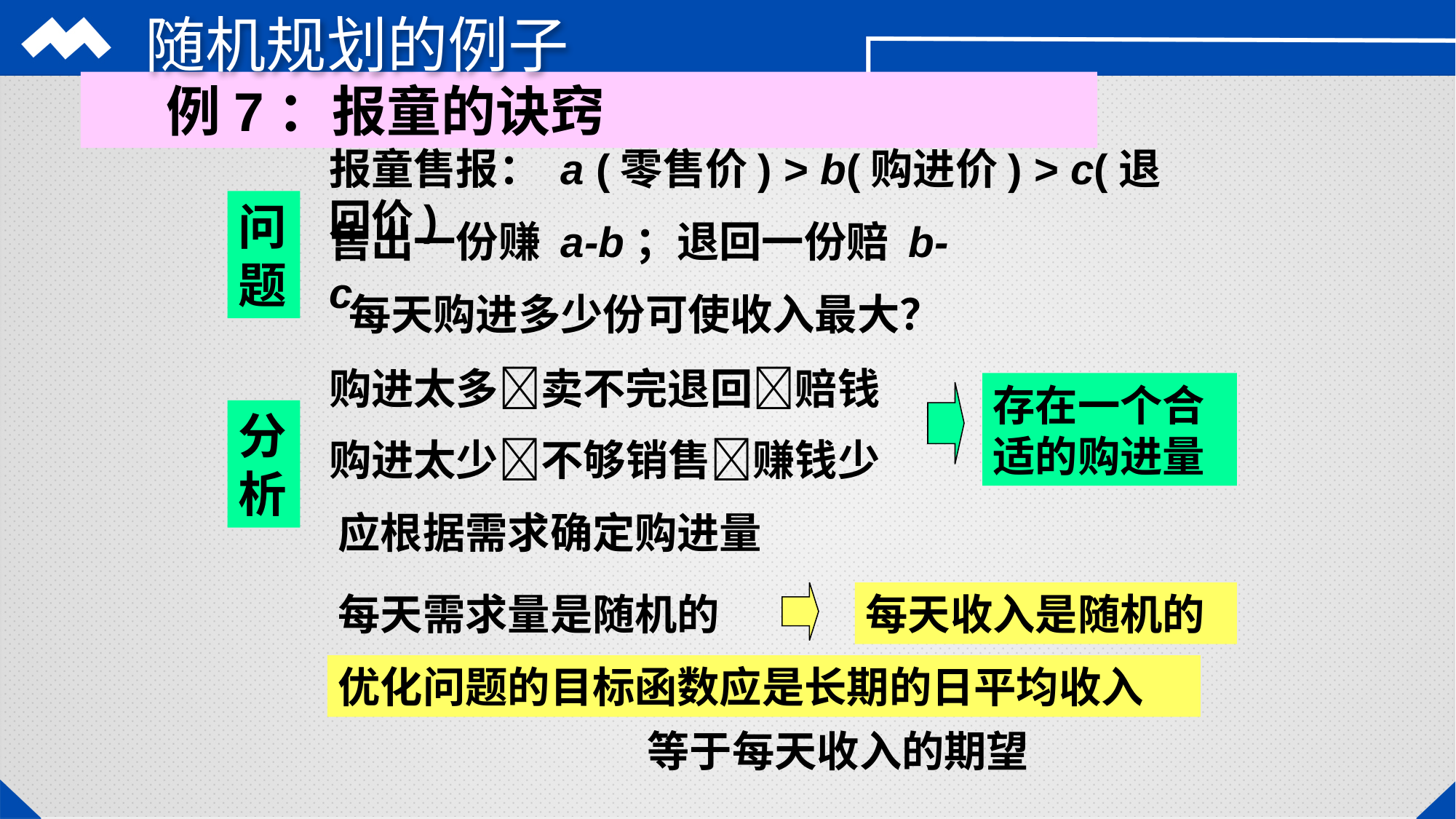

随机规划的例子
     例7：报童的诀窍
报童售报： a (零售价) > b(购进价) > c(退回价)
问题
售出一份赚 a-b；退回一份赔 b-c
 每天购进多少份可使收入最大？
购进太多→卖不完退回→赔钱
存在一个合适的购进量

分析
购进太少→不够销售→赚钱少
应根据需求确定购进量
每天需求量是随机的

每天收入是随机的
优化问题的目标函数应是长期的日平均收入
等于每天收入的期望